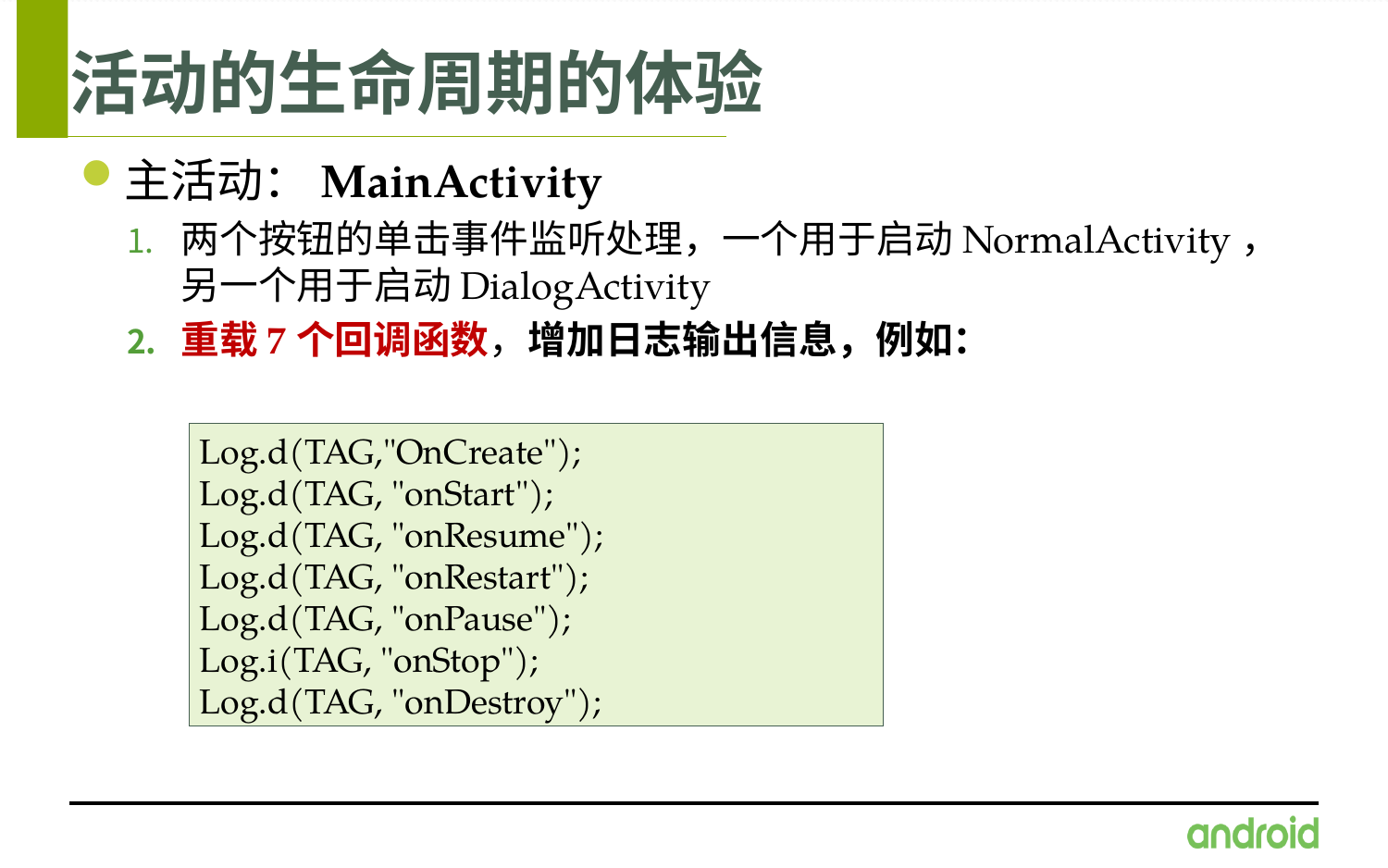

# 活动的生命周期的体验
主活动：MainActivity
两个按钮的单击事件监听处理，一个用于启动NormalActivity，另一个用于启动DialogActivity
重载7个回调函数，增加日志输出信息，例如：

Log.d(TAG,"OnCreate");
Log.d(TAG, "onStart");
Log.d(TAG, "onResume");
Log.d(TAG, "onRestart");
Log.d(TAG, "onPause");
Log.i(TAG, "onStop");
Log.d(TAG, "onDestroy");